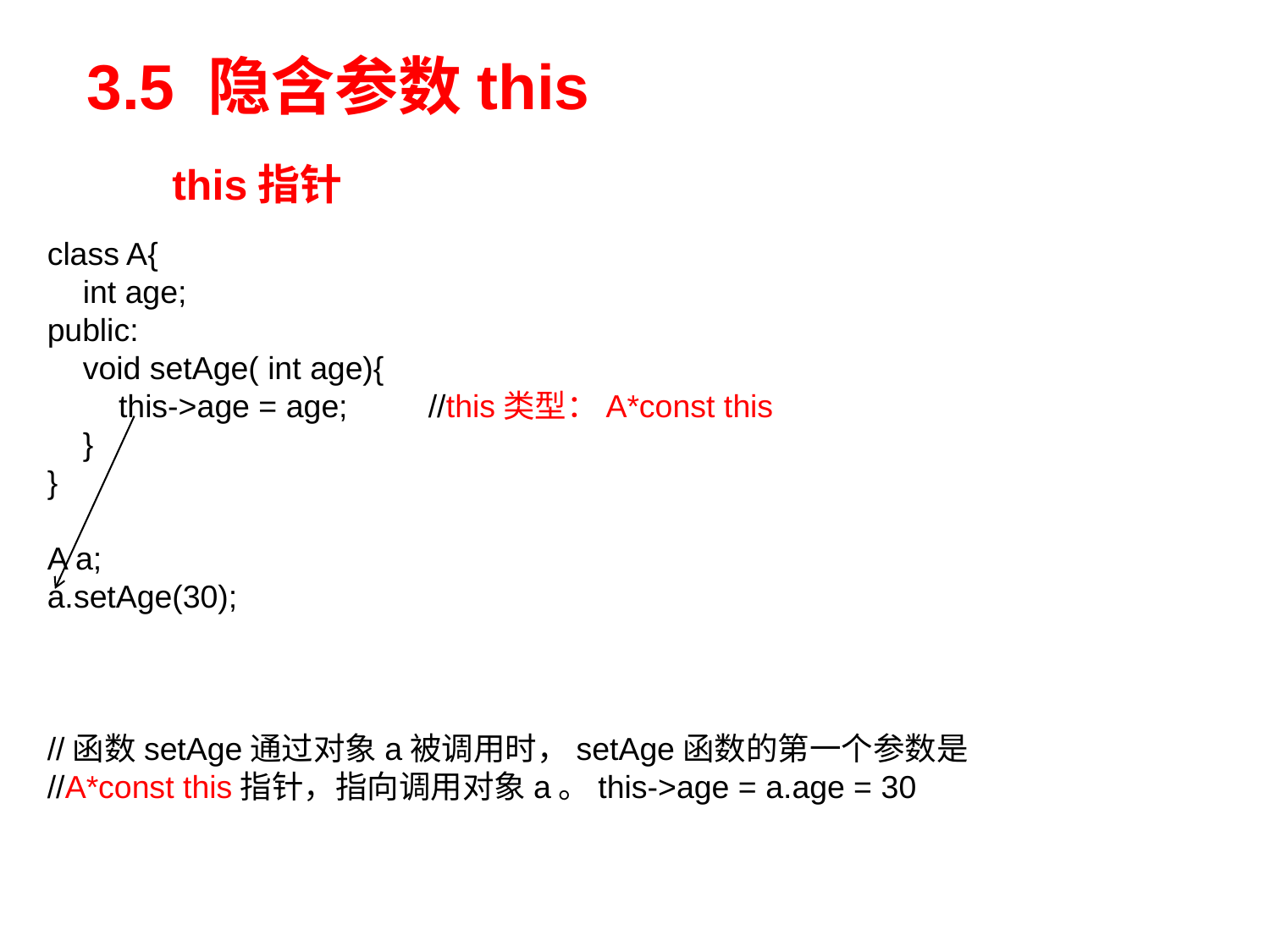

# 3.5 隐含参数this
	this指针
class A{
    int age;
public:
    void setAge( int age){
        this->age = age;	//this类型：A*const this
    }
}

A a;
a.setAge(30);

//函数setAge通过对象a被调用时，setAge函数的第一个参数是
//A*const this指针，指向调用对象a。this->age = a.age = 30